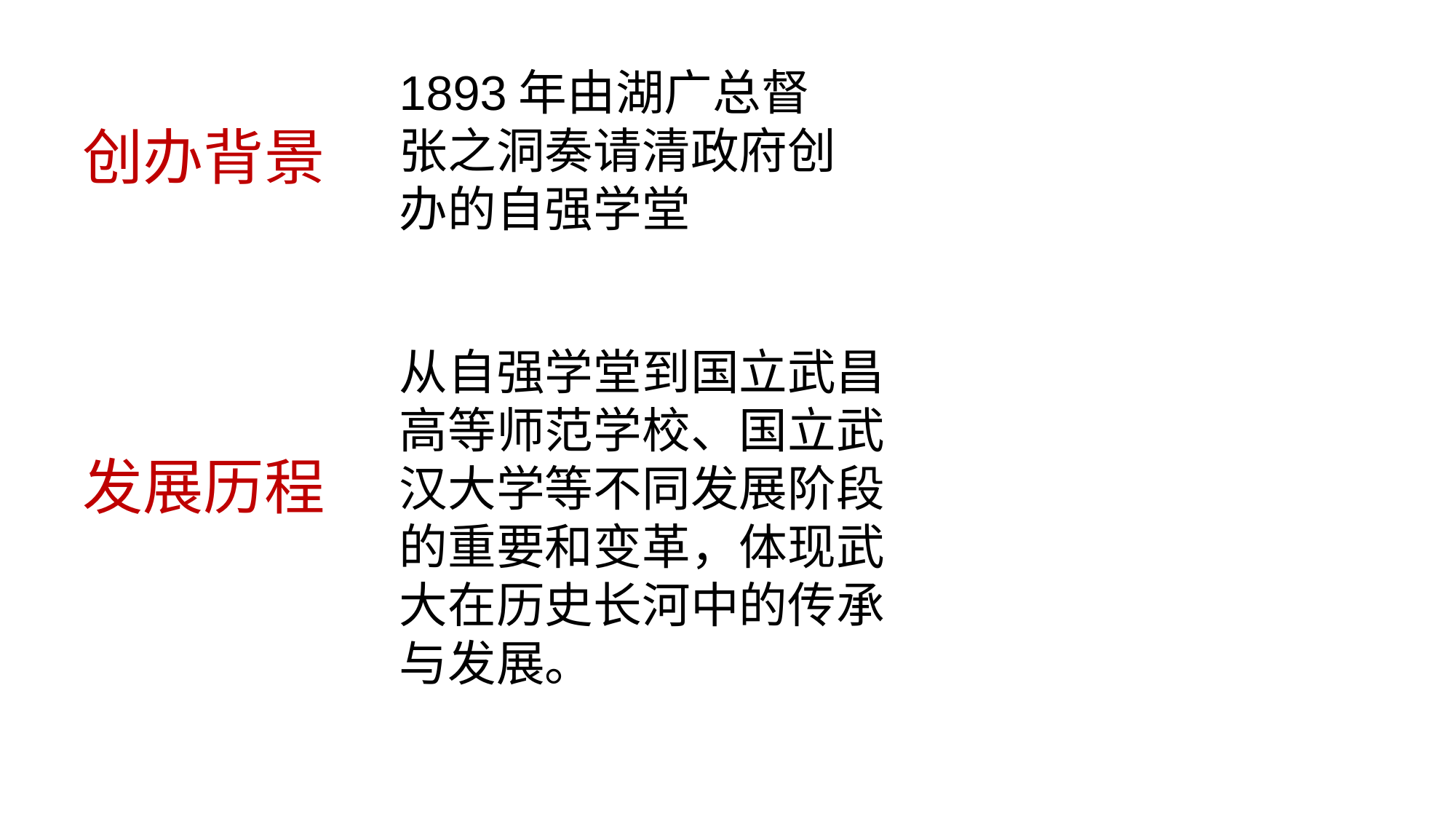

1893年由湖广总督张之洞奏请清政府创办的自强学堂
创办背景
从自强学堂到国立武昌高等师范学校、国立武汉大学等不同发展阶段的重要和变革，体现武大在历史长河中的传承与发展。
发展历程